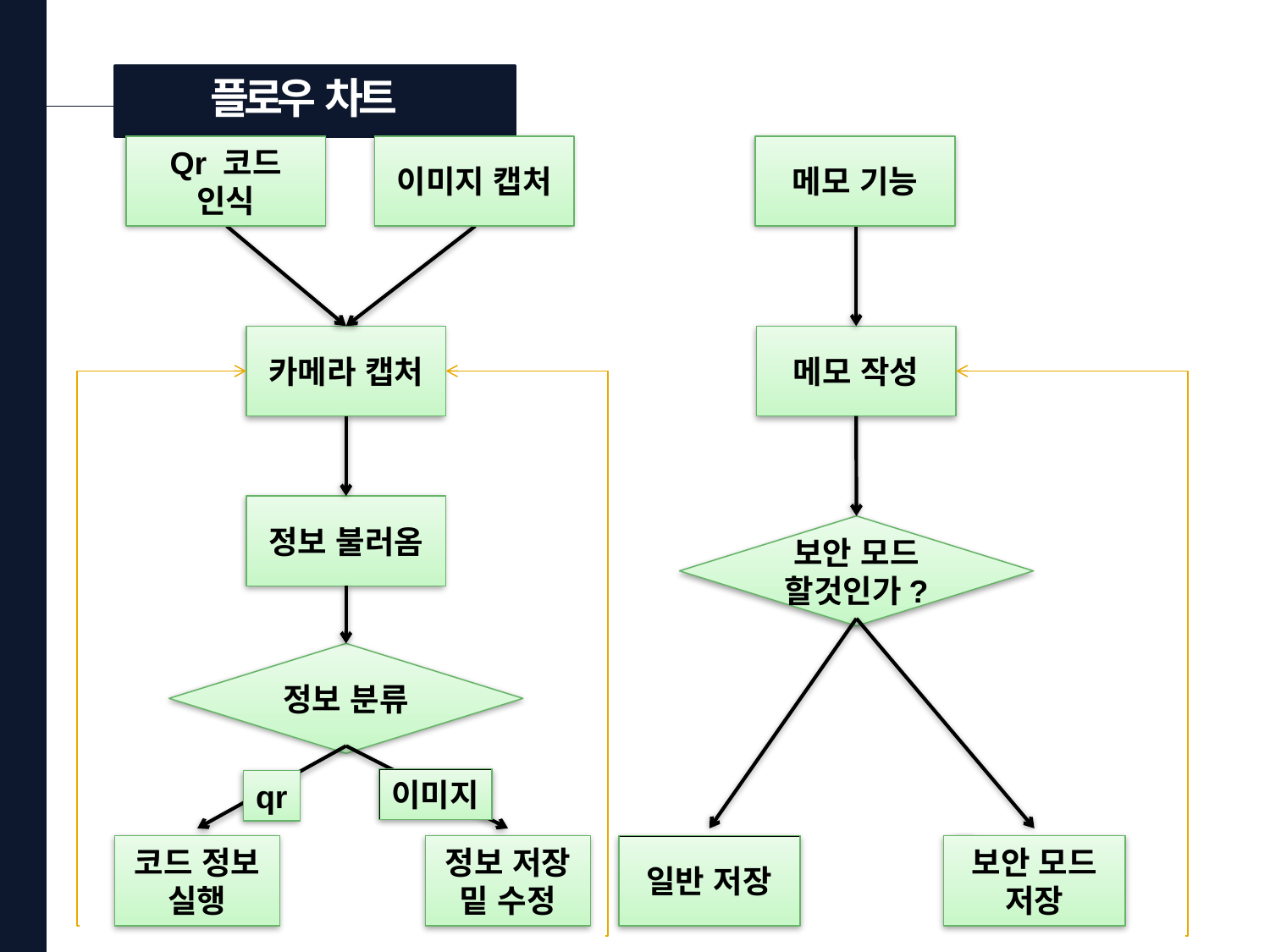

플로우  차트

Qr 코드 인식
이미지 캡처
메모 기능
카메라 캡처
메모 작성
정보 불러옴
보안 모드 할것인가?
정보 분류
이미지
qr
코드 정보 실행
정보 저장 밑 수정
일반 저장
보안 모드 저장